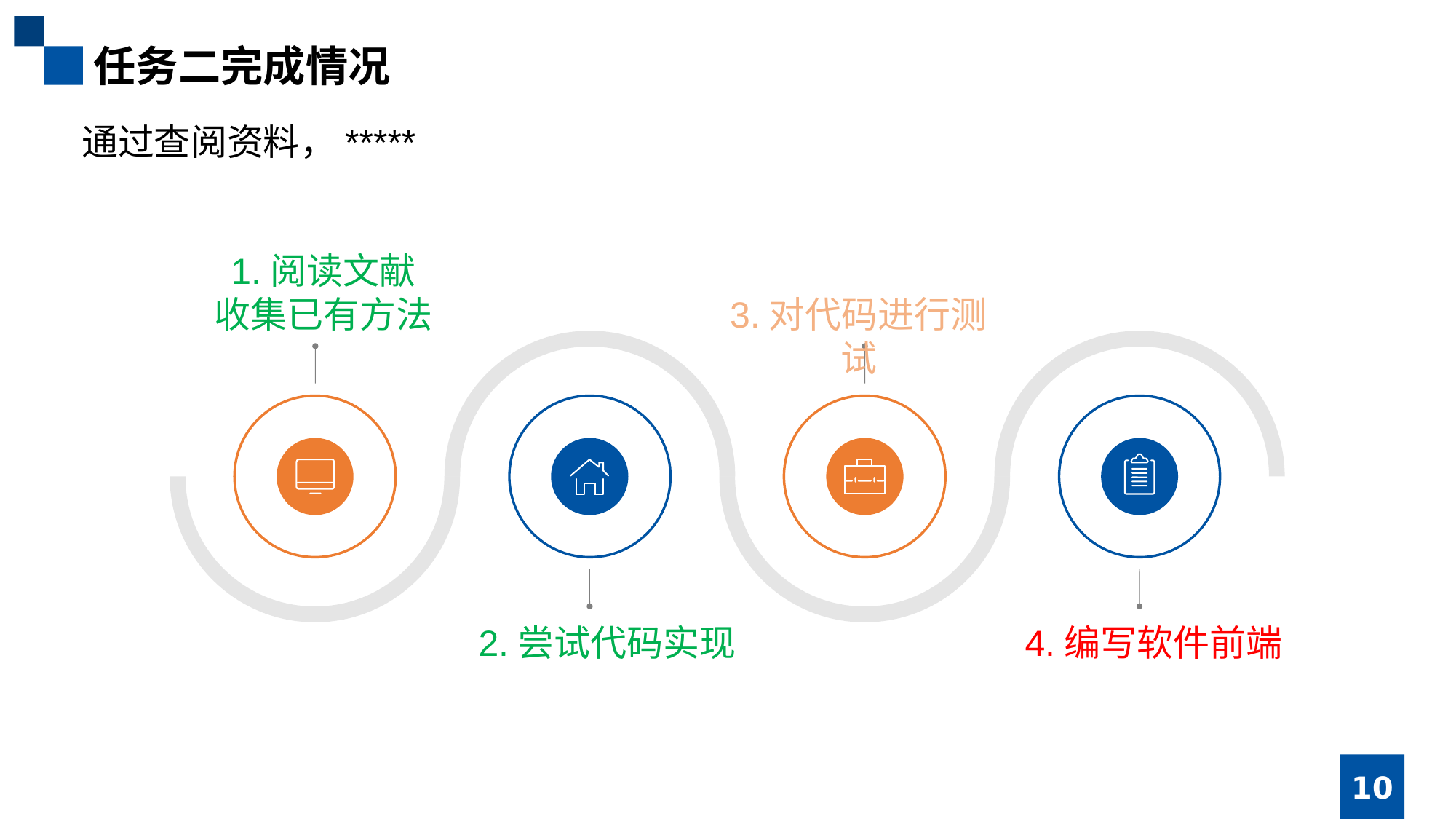

任务二完成情况
通过查阅资料，*****
1.阅读文献
收集已有方法
3.对代码进行测试

4.编写软件前端
2.尝试代码实现
10